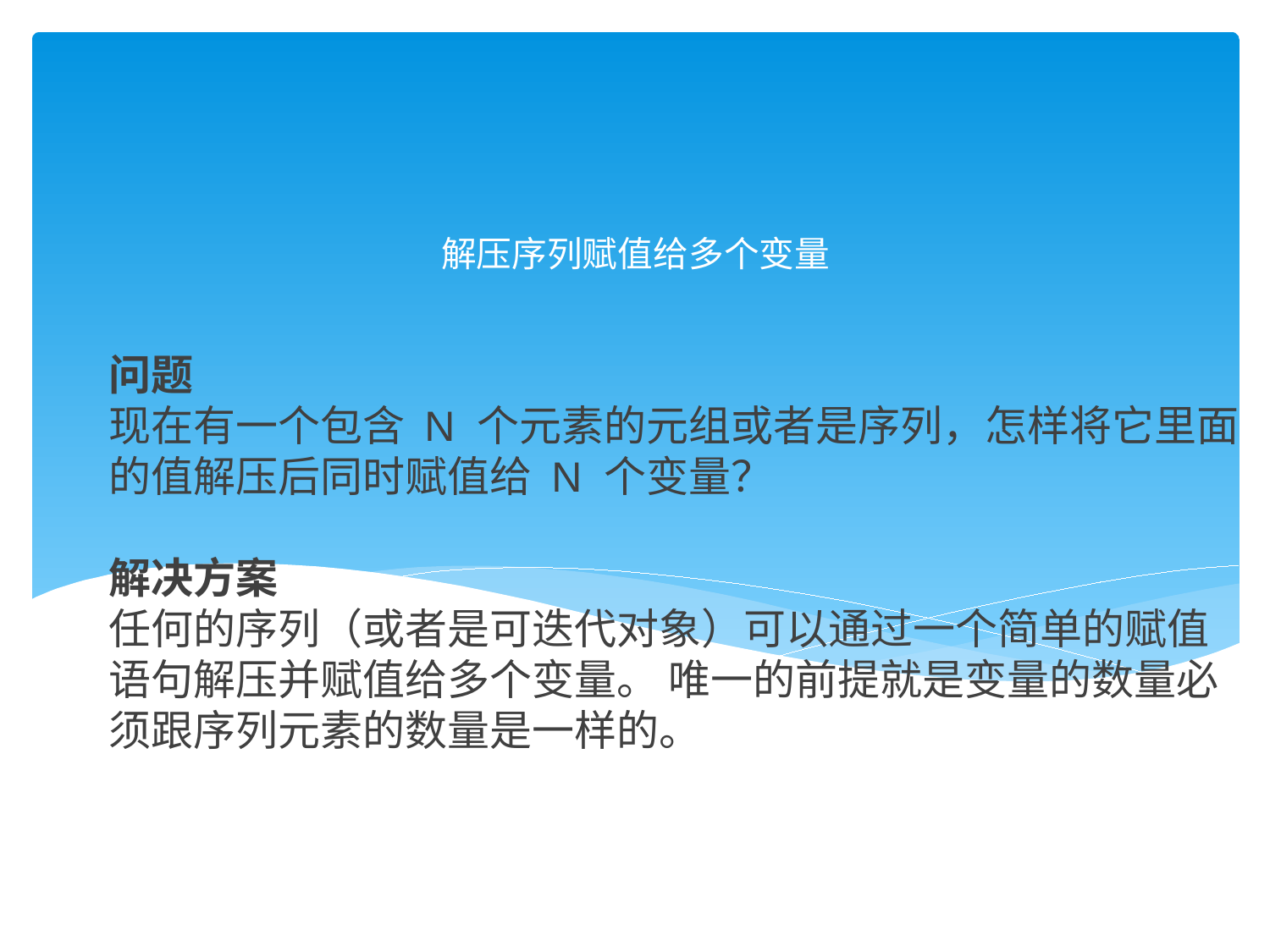

解压序列赋值给多个变量

# 问题 现在有一个包含 N 个元素的元组或者是序列，怎样将它里面的值解压后同时赋值给 N 个变量？ 解决方案 任何的序列（或者是可迭代对象）可以通过一个简单的赋值语句解压并赋值给多个变量。 唯一的前提就是变量的数量必须跟序列元素的数量是一样的。